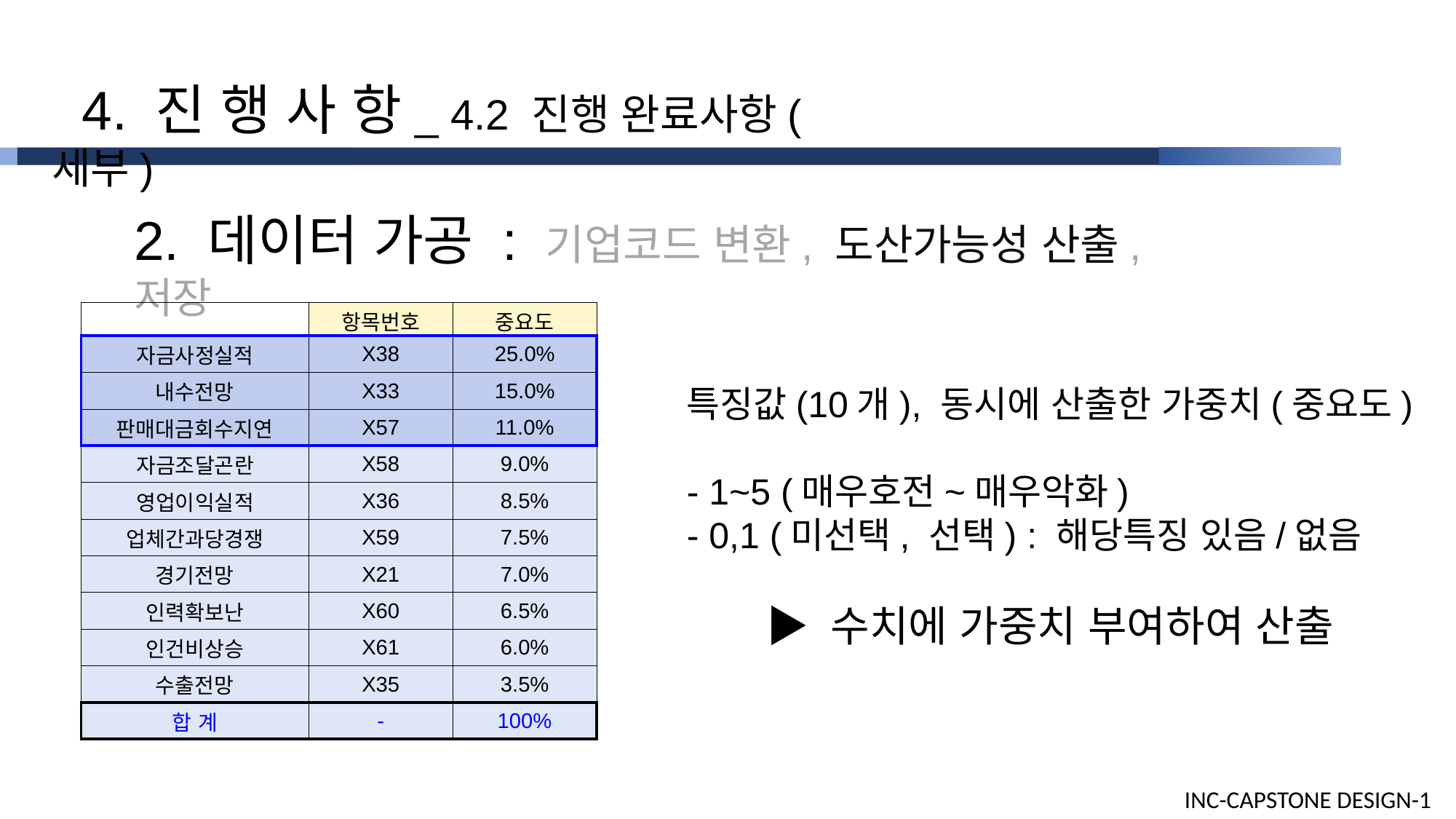

4. 진 행 사 항_ 4.2 진행 완료사항(세부)
2. 데이터 가공 : 기업코드 변환, 도산가능성 산출, 저장
|  | 항목번호 | 중요도 |
| --- | --- | --- |
| 자금사정실적 | X38 | 25.0% |
| 내수전망 | X33 | 15.0% |
| 판매대금회수지연 | X57 | 11.0% |
| 자금조달곤란 | X58 | 9.0% |
| 영업이익실적 | X36 | 8.5% |
| 업체간과당경쟁 | X59 | 7.5% |
| 경기전망 | X21 | 7.0% |
| 인력확보난 | X60 | 6.5% |
| 인건비상승 | X61 | 6.0% |
| 수출전망 | X35 | 3.5% |
| 합 계 | - | 100% |
특징값(10개), 동시에 산출한 가중치(중요도)

- 1~5 (매우호전~매우악화)
- 0,1 (미선택, 선택) : 해당특징 있음/없음

▶ 수치에 가중치 부여하여 산출